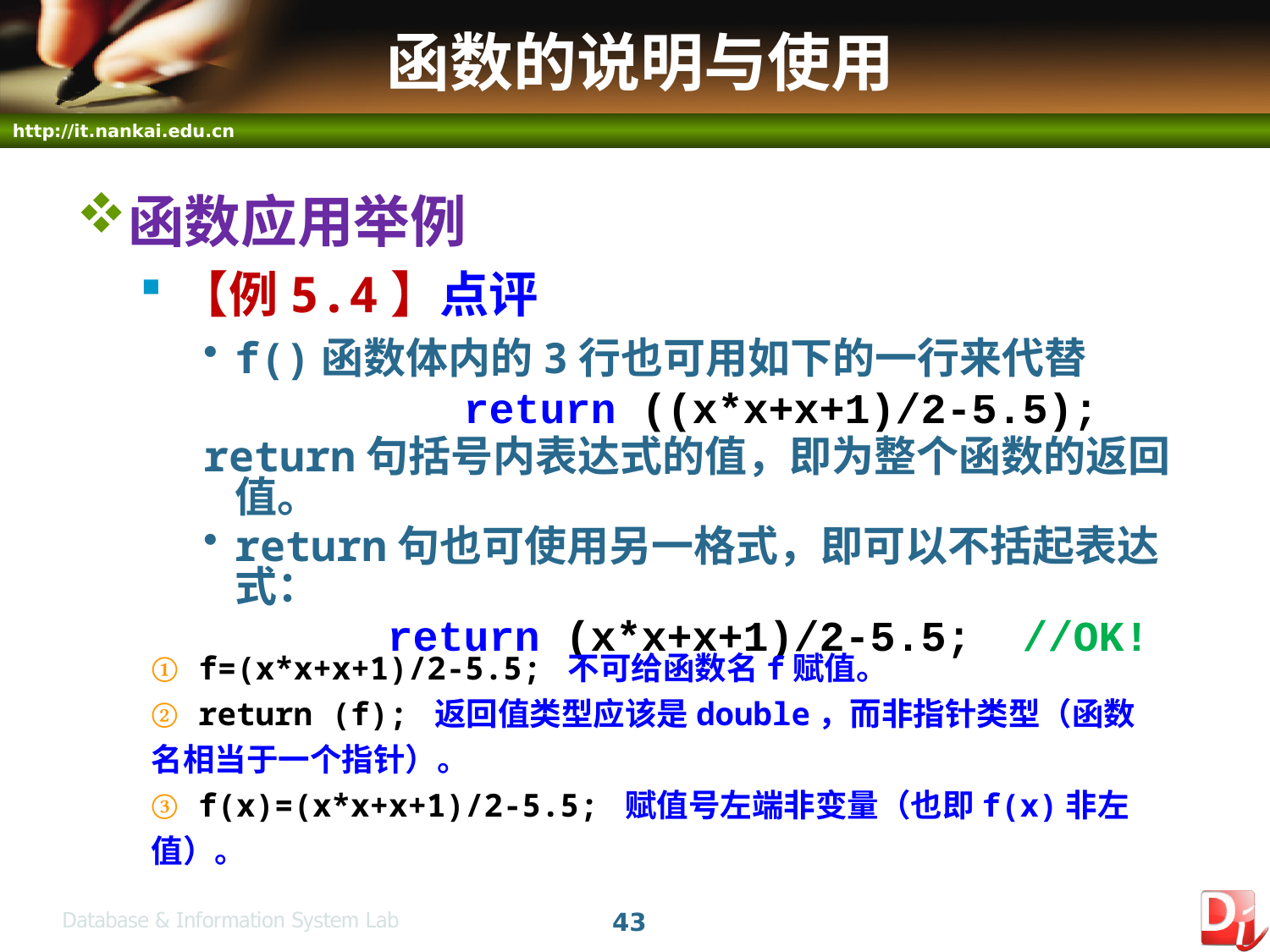

# 函数的说明与使用
函数应用举例
【例5.4】点评
f()函数体内的3行也可用如下的一行来代替
		    return ((x*x+x+1)/2-5.5);
return句括号内表达式的值，即为整个函数的返回值。
return句也可使用另一格式，即可以不括起表达式：
	      return (x*x+x+1)/2-5.5;  //OK!

① f=(x*x+x+1)/2-5.5; 不可给函数名f赋值。
② return (f); 返回值类型应该是double，而非指针类型（函数名相当于一个指针）。
③ f(x)=(x*x+x+1)/2-5.5; 赋值号左端非变量（也即f(x)非左值）。
43
Database & Information System Lab